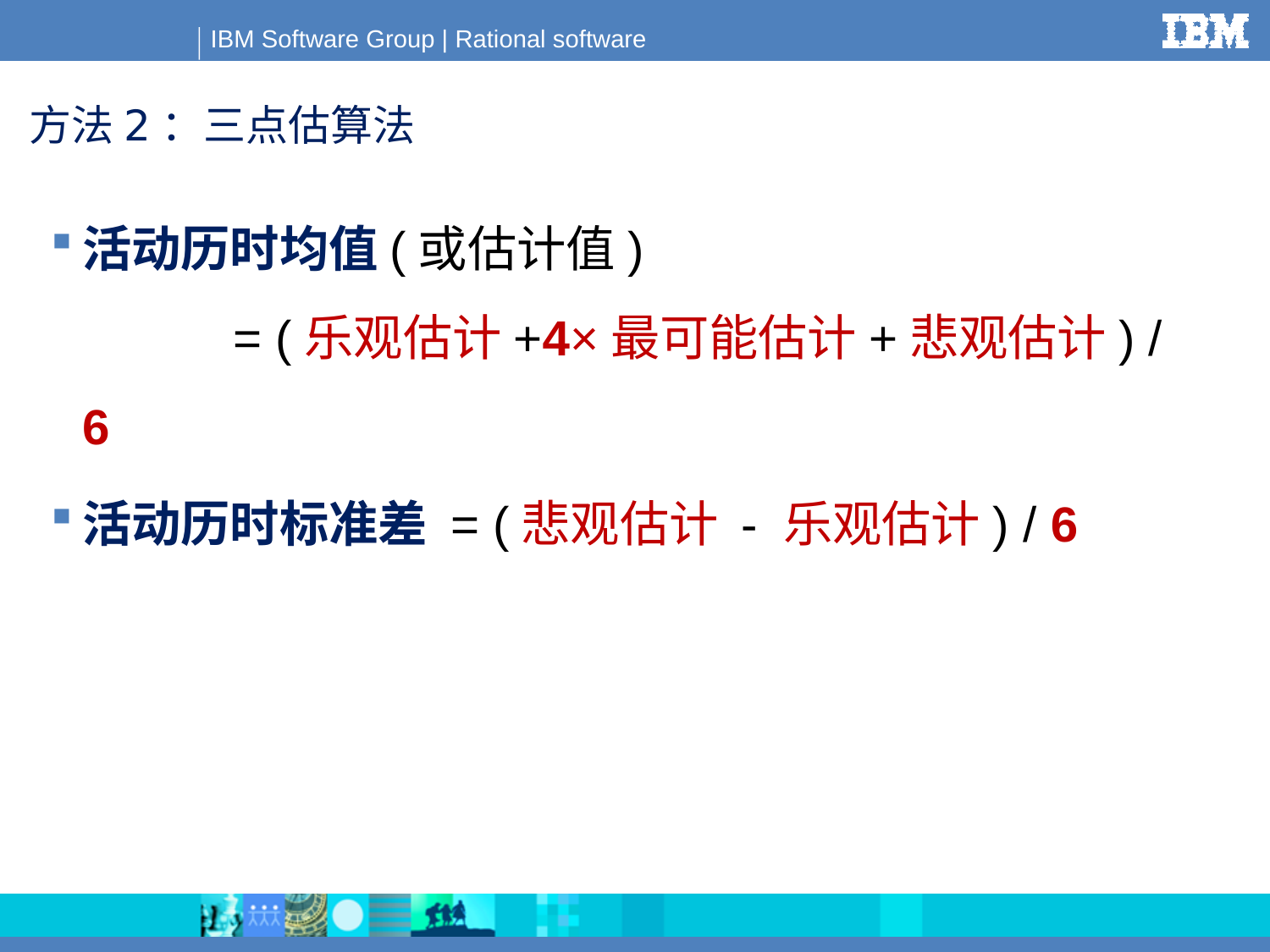

方法2：三点估算法
活动历时均值(或估计值)
           = (乐观估计+4×最可能估计+悲观估计) / 6
活动历时标准差 = (悲观估计 - 乐观估计) / 6